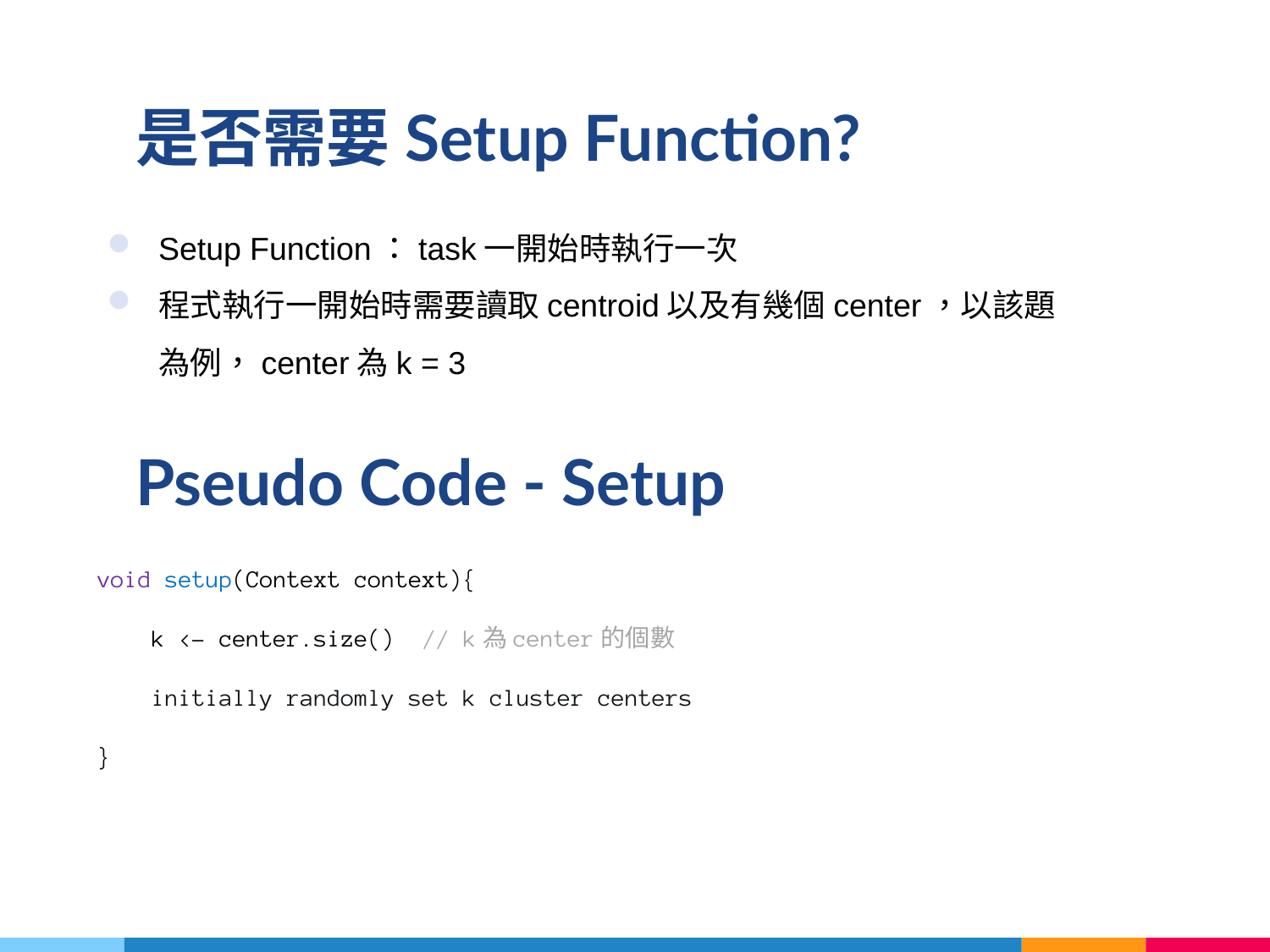

# 是否需要Setup Function?
Setup Function：task一開始時執行一次
程式執行一開始時需要讀取centroid以及有幾個center，以該題為例，center為k = 3
Pseudo Code - Setup
void setup(Context context){

    k <- center.size()  // k為center的個數

    initially randomly set k cluster centers

}